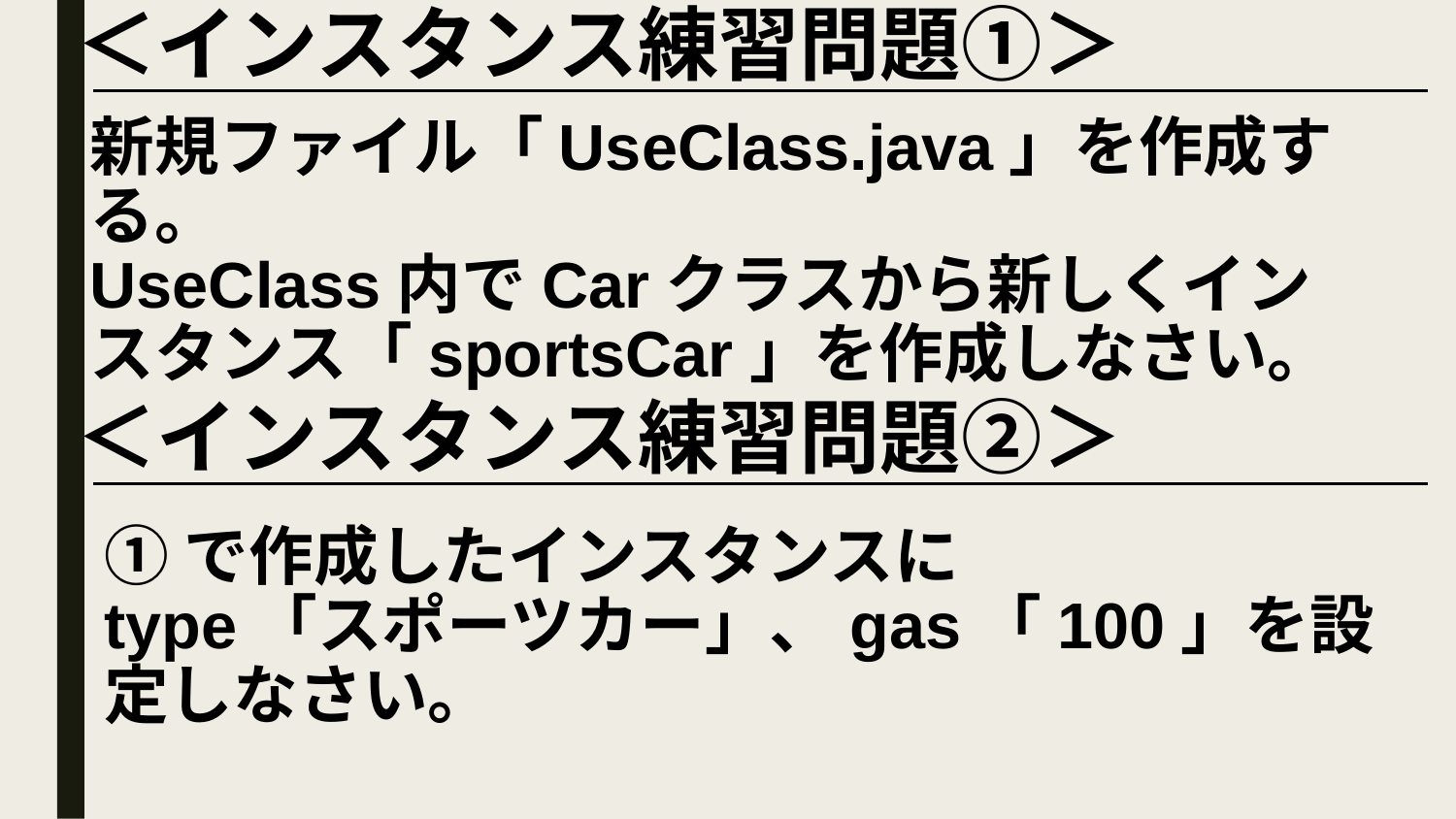

# ＜インスタンス練習問題①＞
新規ファイル「UseClass.java」を作成する。
UseClass内でCarクラスから新しくインスタンス「sportsCar」を作成しなさい。
＜インスタンス練習問題②＞
①で作成したインスタンスに
type「スポーツカー」、gas「100」を設定しなさい。